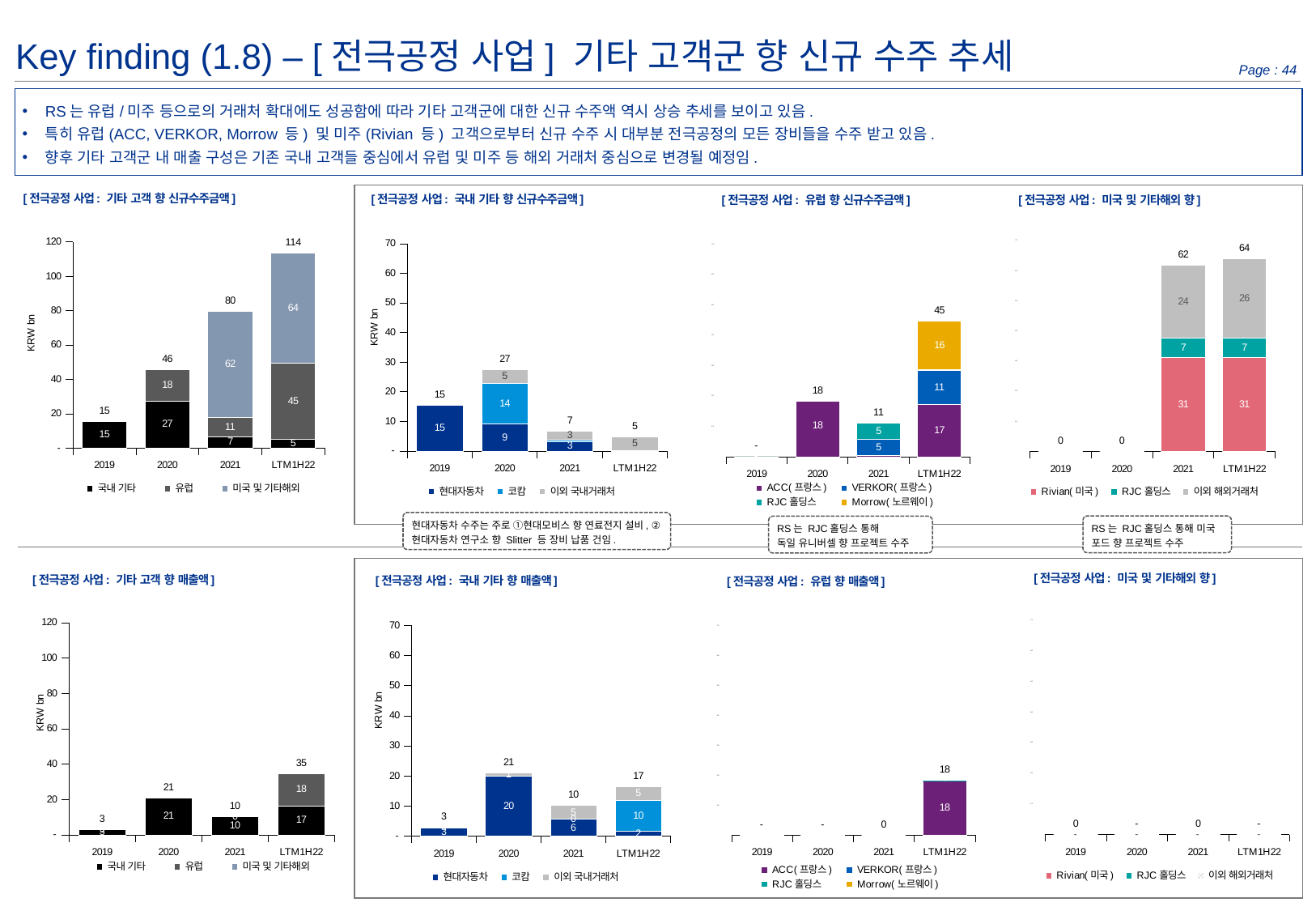

Key finding (1.8) – [전극공정 사업] 기타 고객군 향 신규 수주 추세
RS는 유럽/미주 등으로의 거래처 확대에도 성공함에 따라 기타 고객군에 대한 신규 수주액 역시 상승 추세를 보이고 있음.
특히 유럽(ACC, VERKOR, Morrow 등) 및 미주(Rivian 등) 고객으로부터 신규 수주 시 대부분 전극공정의 모든 장비들을 수주 받고 있음.
향후 기타 고객군 내 매출 구성은 기존 국내 고객들 중심에서 유럽 및 미주 등 해외 거래처 중심으로 변경될 예정임.

### Chart: [전극공정 사업: 유럽 향 신규수주금액]

| Category | ACC(프랑스) | VERKOR(프랑스) | RJC홀딩스 | Morrow(노르웨이) | 합계 |
|---|---|---|---|---|---|
| 2019 | 0.0 | 0.0 | 0.0 | 0.0 | 0.0 |
| 2020 | 18349016420.0 | 0.0 | 0.0 | 0.0 | 18349016420.0 |
| 2021 | 400299000.0 | 5424890500.0 | 5212175079.0 | 0.0 | 11037364579.0 |
| LTM1H22 | 17328508419.0 | 11029197920.0 | 201886829.0 | 16153380900.0 | 44712974068.0 |

### Chart: [전극공정 사업: 국내 기타 향 신규수주금액]

| Category | 현대자동차 | 코캄 | 이외 국내거래처 | 합계 |
|---|---|---|---|---|
| 2019 | 15433740000.0 | 0.0 | 52750000.0 | 15486490000.0 |
| 2020 | 9072784000.0 | 13874400000.0 | 4510689580.0 | 27457873580.0 |
| 2021 | 3299677000.0 | 403635000.0 | 3011661000.0 | 6714973000.0 |
| LTM1H22 | 173730000.0 | 18412600.0 | 4712563000.0 | 4904705600.0 |

### Chart: [전극공정 사업: 미국 및 기타해외 향]

| Category | Rivian(미국) | RJC홀딩스 | 이외 해외거래처 | 합계 |
|---|---|---|---|---|
| 2019 | 0.0 | 300000.0 | 0.0 | 300000.0 |
| 2020 | 0.0 | 2759396.0 | 0.0 | 2759396.0 |
| 2021 | 31110240000.0 | 6515774604.0 | 24178169428.0 | 61804184032.0 |
| LTM1H22 | 31122491449.0 | 6515850000.0 | 26334002982.0 | 63972344431.0 |

### Chart: [전극공정 사업: 기타 고객 향 신규수주금액]

| Category | 국내 기타 | 유럽 | 미국 및 기타해외 |  | Total |
|---|---|---|---|---|---|
| 2019 | 15486490000.0 | 0.0 | 300000.0 | None | 15486790000.0 |
| 2020 | 27457873580.0 | 18349016420.0 | 2759396.0 | None | 45809649396.0 |
| 2021 | 6714973000.0 | 11037364579.0 | 61804184032.0 | None | 79556521611.0 |
| LTM1H22 | 4904705600.0 | 44712974068.0 | 63972344431.0 | None | 113590024099.0 |
현대자동차 수주는 주로 ①현대모비스 향 연료전지 설비, ② 현대자동차 연구소 향 Slitter 등 장비 납품 건임.
RS는 RJC홀딩스 통해 미국 포드 향 프로젝트 수주
RS는 RJC홀딩스 통해
독일 유니버셀 향 프로젝트 수주

### Chart: [전극공정 사업: 유럽 향 매출액]

| Category | ACC(프랑스) | VERKOR(프랑스) | RJC홀딩스 | Morrow(노르웨이) | 합계 |
|---|---|---|---|---|---|
| 2019 | 0.0 | 0.0 | 0.0 | 0.0 | 0.0 |
| 2020 | 0.0 | 0.0 | 0.0 | 0.0 | 0.0 |
| 2021 | 0.0 | 0.0 | 2505029.0 | 0.0 | 2505029.0 |
| LTM1H22 | 18266199028.0 | 0.0 | 2505029.0 | 0.0 | 18268704057.0 |

### Chart: [전극공정 사업: 국내 기타 향 매출액]

| Category | 현대자동차 | 코캄 | 이외 국내거래처 | 합계 |
|---|---|---|---|---|
| 2019 | 2836000000.0 | 0.0 | 230950000.0 | 3066950000.0 |
| 2020 | 20001214000.0 | 0.0 | 934872980.0 | 20936086980.0 |
| 2021 | 5631277000.0 | 2835000.0 | 4599957600.0 | 10234069600.0 |
| LTM1H22 | 1699877000.0 | 10248972600.0 | 4556512000.0 | 16505361600.0 |

### Chart: [전극공정 사업: 미국 및 기타해외 향]

| Category | Rivian(미국) | RJC홀딩스 | 이외 해외거래처 | 합계 |
|---|---|---|---|---|
| 2019 | 0.0 | 300000.0 | 0.0 | 300000.0 |
| 2020 | 0.0 | 0.0 | 0.0 | 0.0 |
| 2021 | 0.0 | 2684000.0 | 0.0 | 2684000.0 |
| LTM1H22 | 0.0 | 0.0 | 0.0 | 0.0 |

### Chart: [전극공정 사업: 기타 고객 향 매출액]

| Category | 국내 기타 | 유럽 | 미국 및 기타해외 |  | Total |
|---|---|---|---|---|---|
| 2019 | 3066950000.0 | 0.0 | 300000.0 | None | 3067250000.0 |
| 2020 | 20936086980.0 | 0.0 | 0.0 | None | 20936086980.0 |
| 2021 | 10234069600.0 | 2505029.0 | 2684000.0 | None | 10239258629.0 |
| LTM1H22 | 16505361600.0 | 18268704057.0 | 0.0 | None | 34774065657.0 |